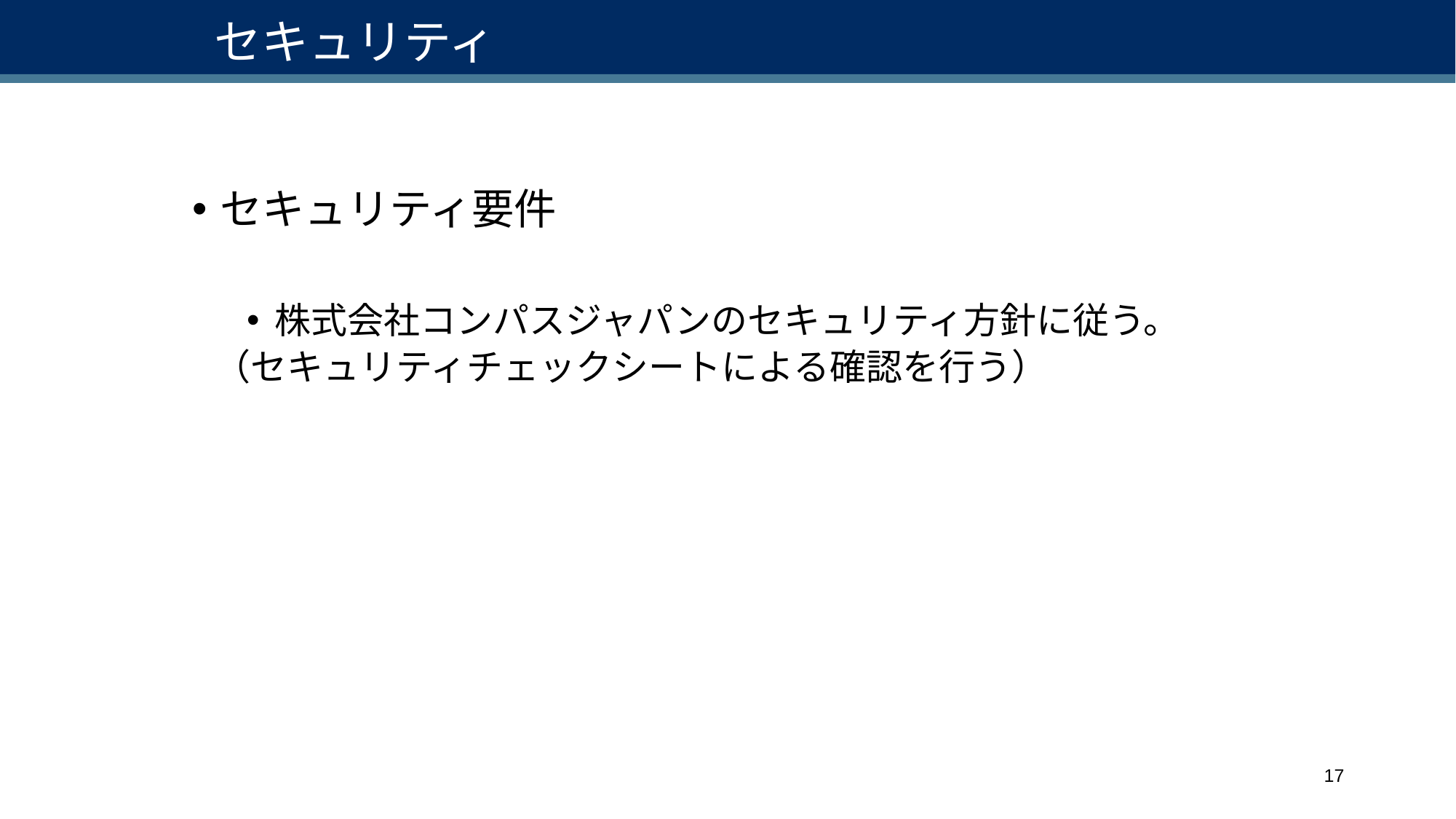

# セキュリティ
セキュリティ要件

株式会社コンパスジャパンのセキュリティ方針に従う。
（セキュリティチェックシートによる確認を行う）

17